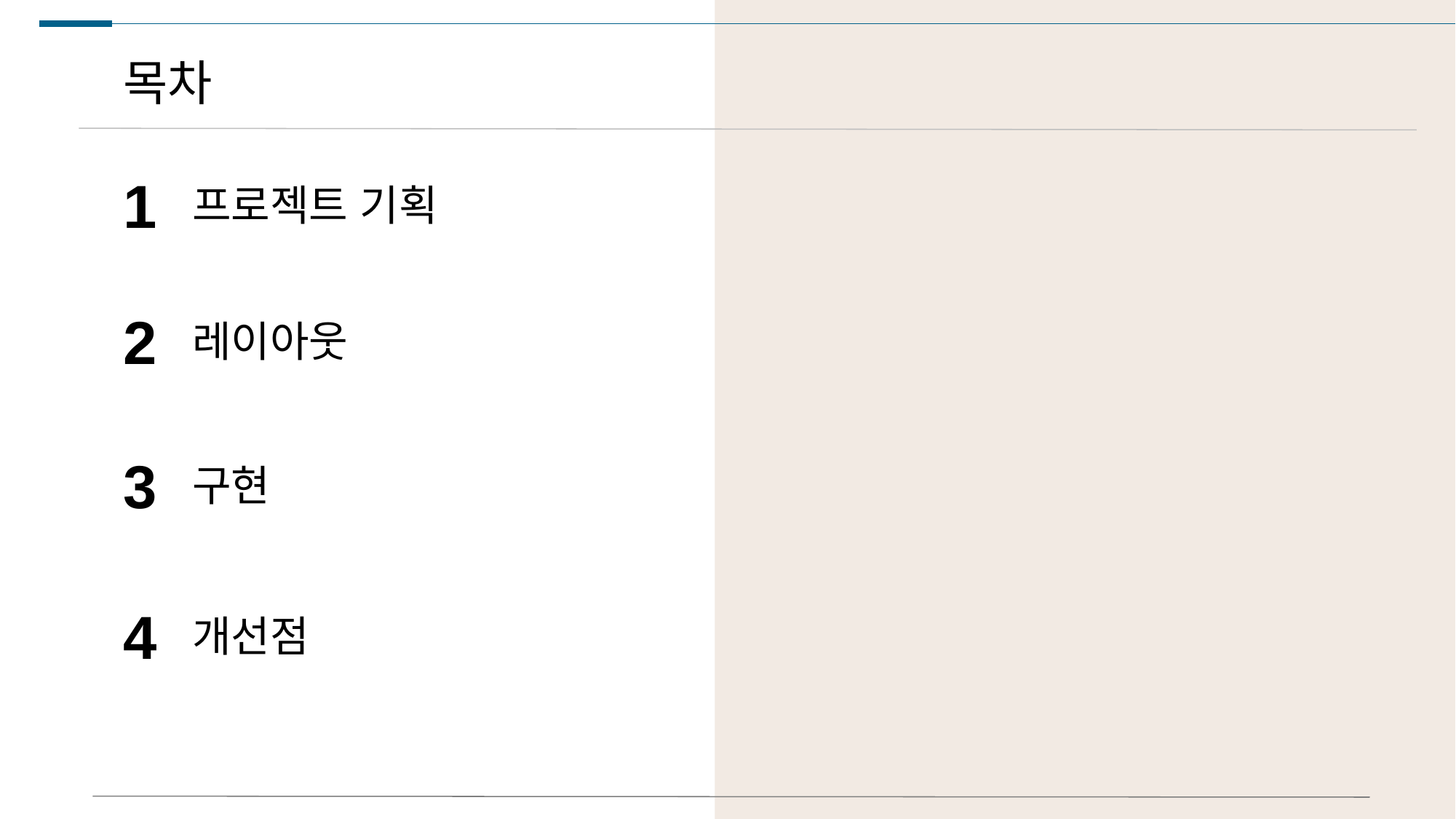

목차
1
프로젝트 기획
2
레이아웃
3
구현
4
개선점